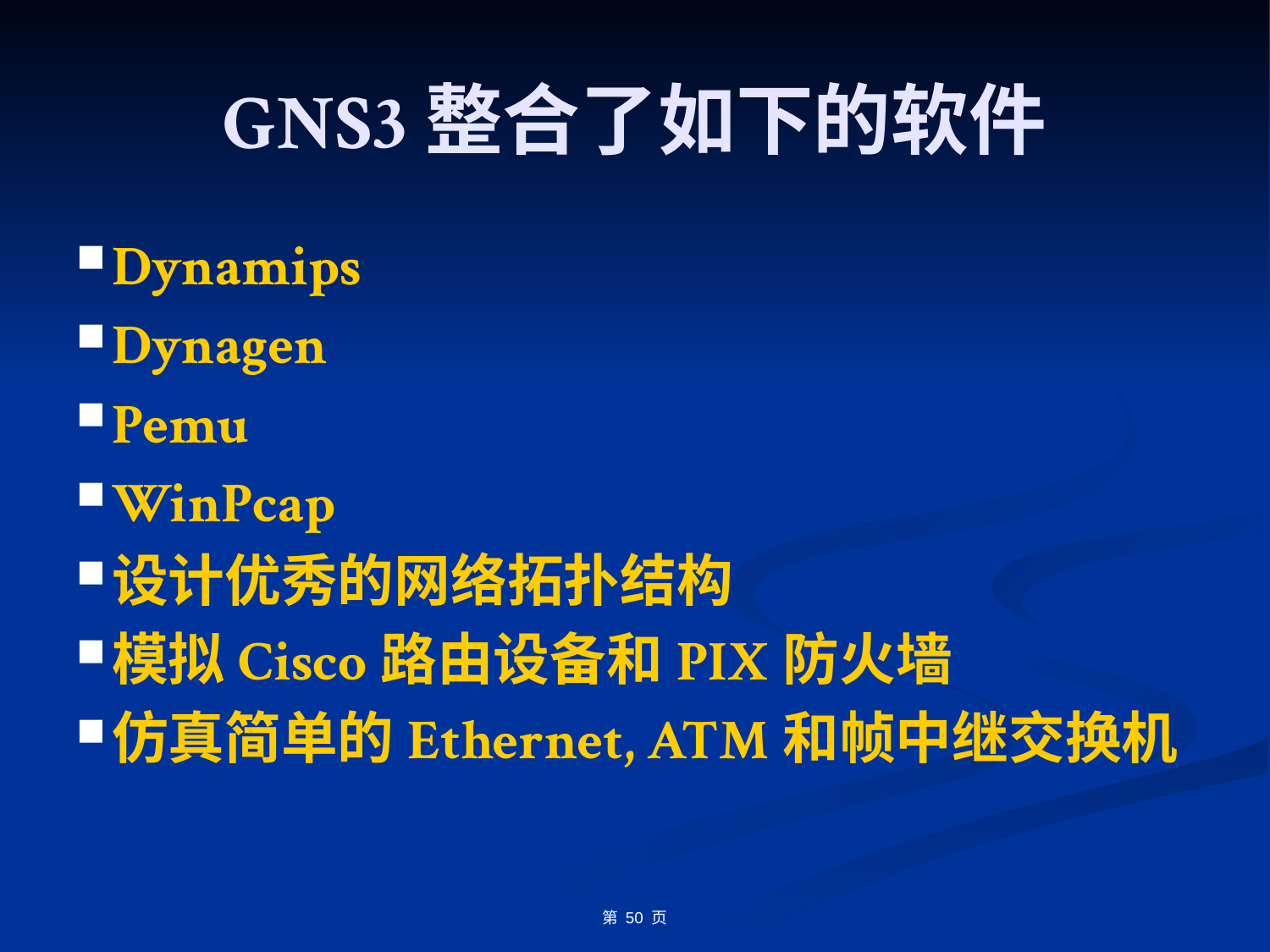

# GNS3整合了如下的软件
Dynamips
Dynagen
Pemu
WinPcap
设计优秀的网络拓扑结构
模拟Cisco路由设备和PIX防火墙
仿真简单的Ethernet, ATM和帧中继交换机
第 50 页